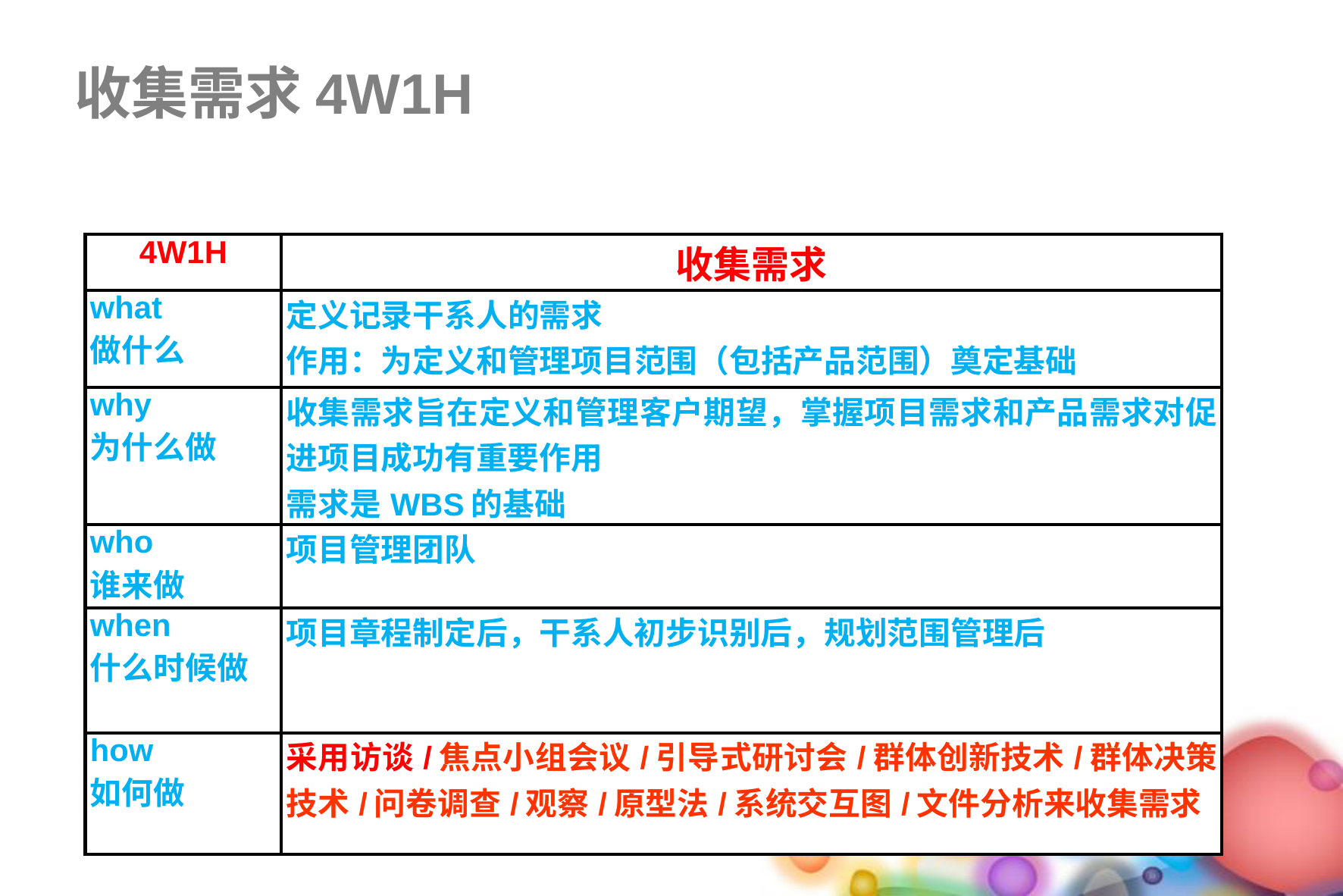

收集需求4W1H
| 4W1H | 收集需求 |
| --- | --- |
| what 做什么 | 定义记录干系人的需求 作用：为定义和管理项目范围（包括产品范围）奠定基础 |
| why 为什么做 | 收集需求旨在定义和管理客户期望，掌握项目需求和产品需求对促进项目成功有重要作用 需求是WBS的基础 |
| who 谁来做 | 项目管理团队 |
| when 什么时候做 | 项目章程制定后，干系人初步识别后，规划范围管理后 |
| how 如何做 | 采用访谈/焦点小组会议/引导式研讨会/群体创新技术/群体决策技术/问卷调查/观察/原型法/系统交互图/文件分析来收集需求 |